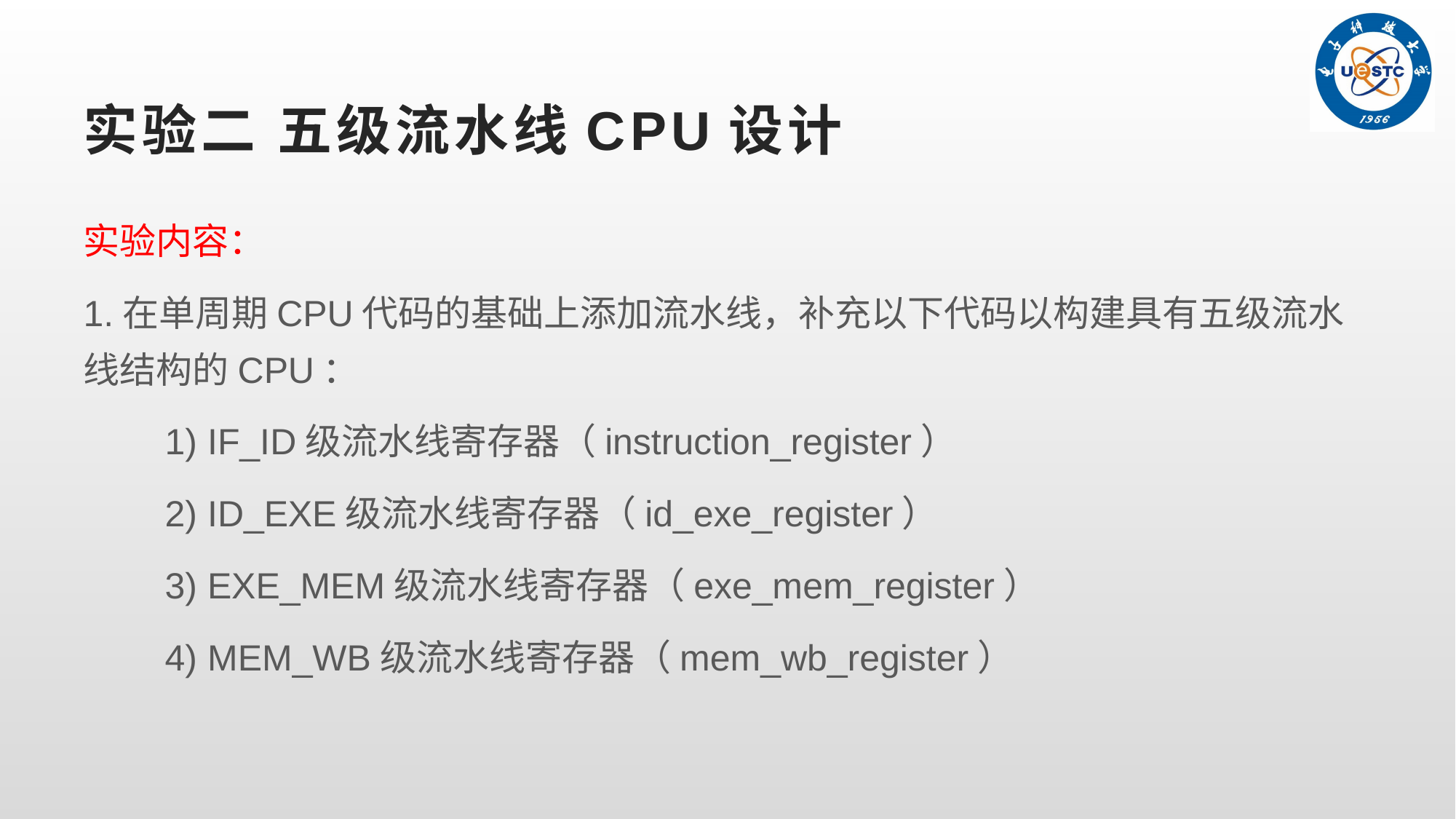

# 实验二 五级流水线CPU设计
实验内容：
1.在单周期CPU代码的基础上添加流水线，补充以下代码以构建具有五级流水线结构的CPU：
        1) IF_ID级流水线寄存器（instruction_register）
        2) ID_EXE级流水线寄存器（id_exe_register）
        3) EXE_MEM级流水线寄存器（exe_mem_register）
        4) MEM_WB级流水线寄存器（mem_wb_register）